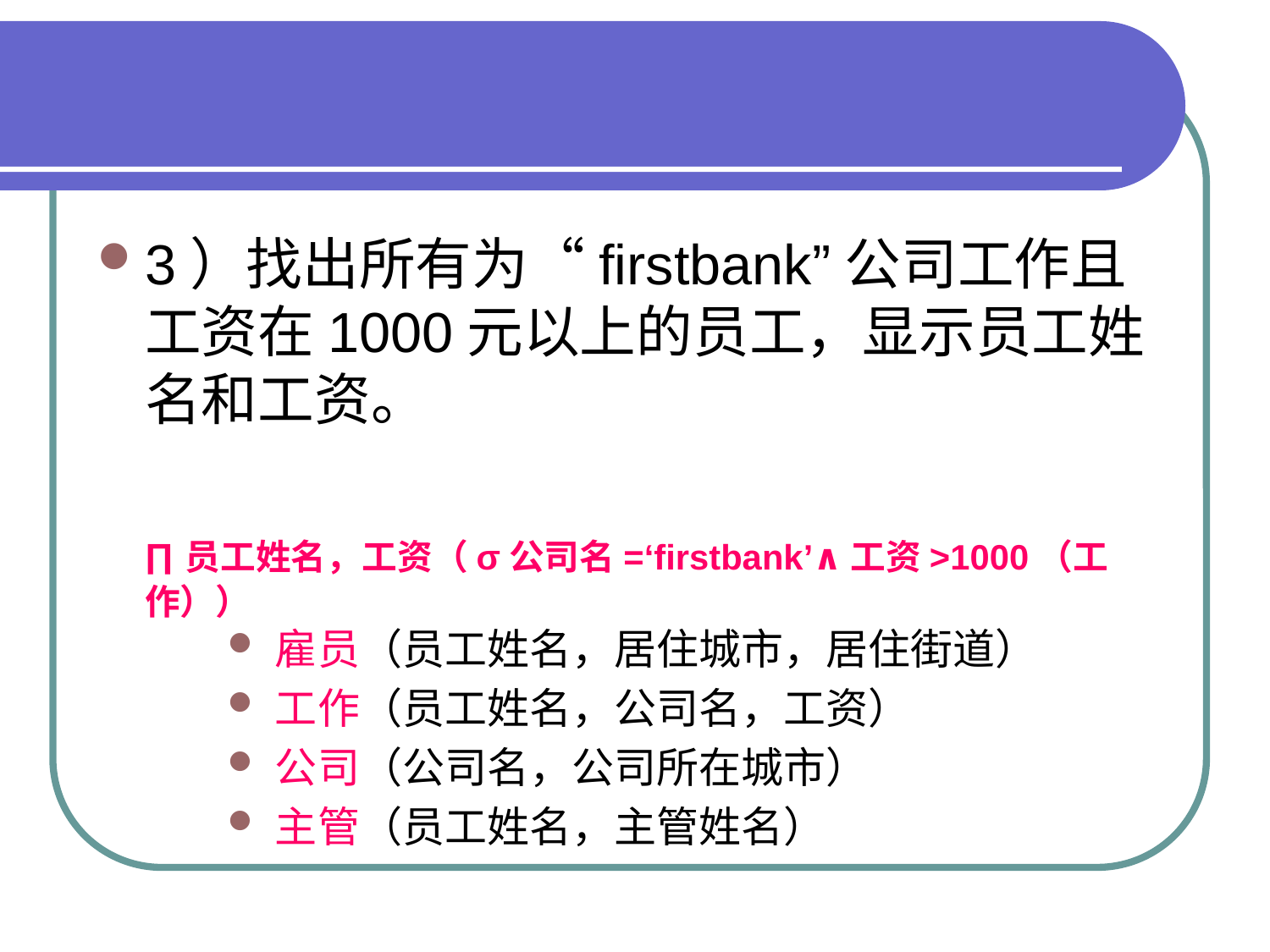

#
3）找出所有为“firstbank”公司工作且工资在1000元以上的员工，显示员工姓名和工资。

    ∏员工姓名，工资（σ公司名=‘firstbank’∧工资>1000（工作））
雇员（员工姓名，居住城市，居住街道）
工作（员工姓名，公司名，工资）
公司（公司名，公司所在城市）
主管（员工姓名，主管姓名）